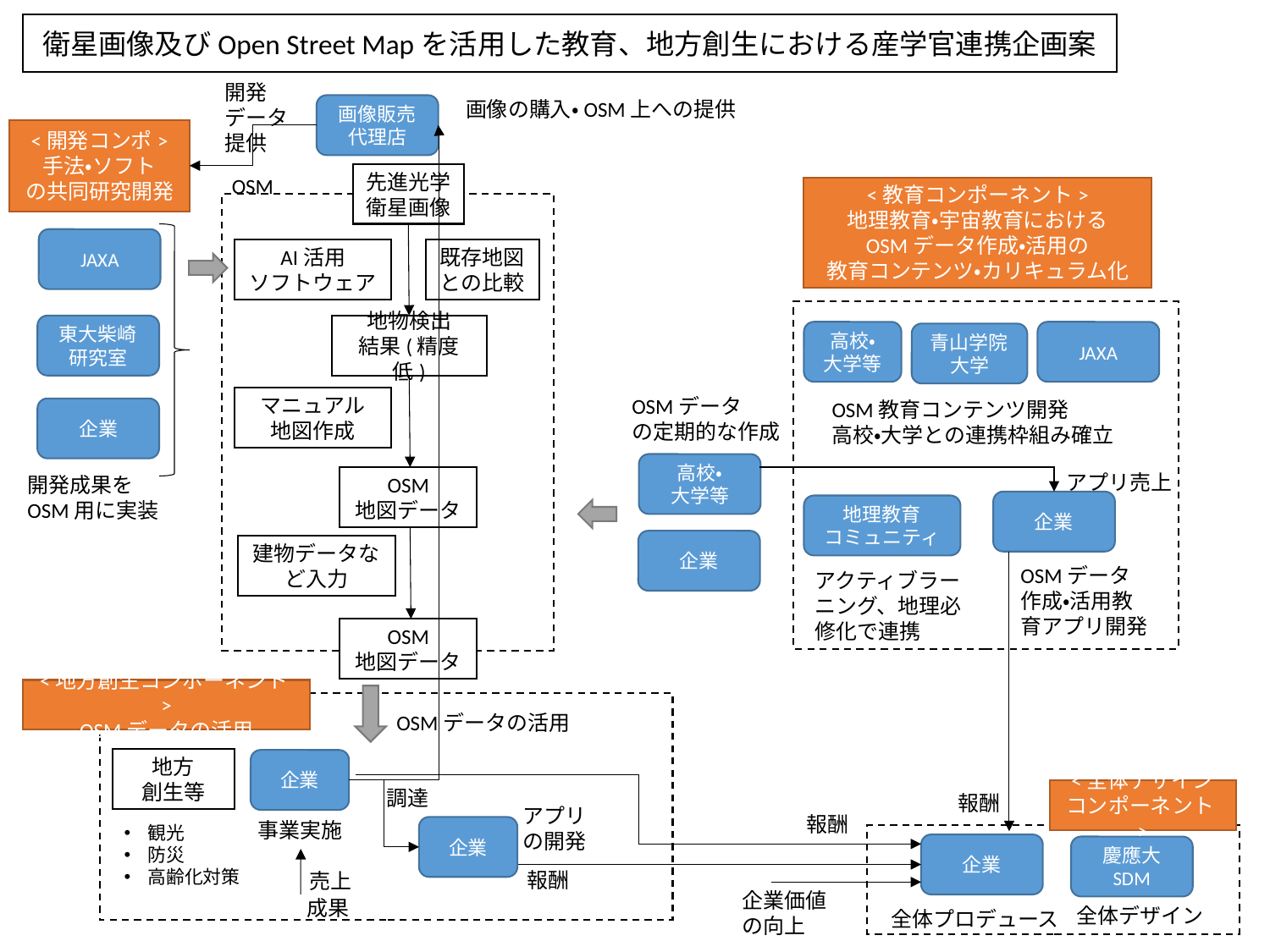

衛星画像及びOpen Street Mapを活用した教育、地方創生における産学官連携企画案
開発
データ
提供
画像の購入・OSM上への提供
画像販売代理店
<開発コンポ>
手法・ソフト
の共同研究開発
先進光学
衛星画像
OSM

<教育コンポーネント>
地理教育・宇宙教育における
OSMデータ作成・活用の
教育コンテンツ・カリキュラム化

JAXA
AI活用
ソフトウェア
既存地図との比較

東大柴崎
研究室
地物検出
結果(精度低)
高校・
大学等
JAXA
青山学院
大学
OSMデータ
の定期的な作成
マニュアル
地図作成
OSM教育コンテンツ開発
高校・大学との連携枠組み確立
企業
高校・
大学等
アプリ売上
開発成果をOSM用に実装
OSM
地図データ
企業
地理教育
コミュニティ

企業
建物データなど入力
OSMデータ作成・活用教育アプリ開発
アクティブラーニング、地理必修化で連携
OSM
地図データ
<地方創生コンポーネント>
OSMデータの活用

OSMデータの活用
地方
創生等
企業
調達
<全体デザイン
コンポーネント>
報酬
アプリの開発
報酬
事業実施
観光
防災
高齢化対策
企業

企業
慶應大
SDM
報酬
売上
企業価値の向上
成果
全体デザイン
全体プロデュース